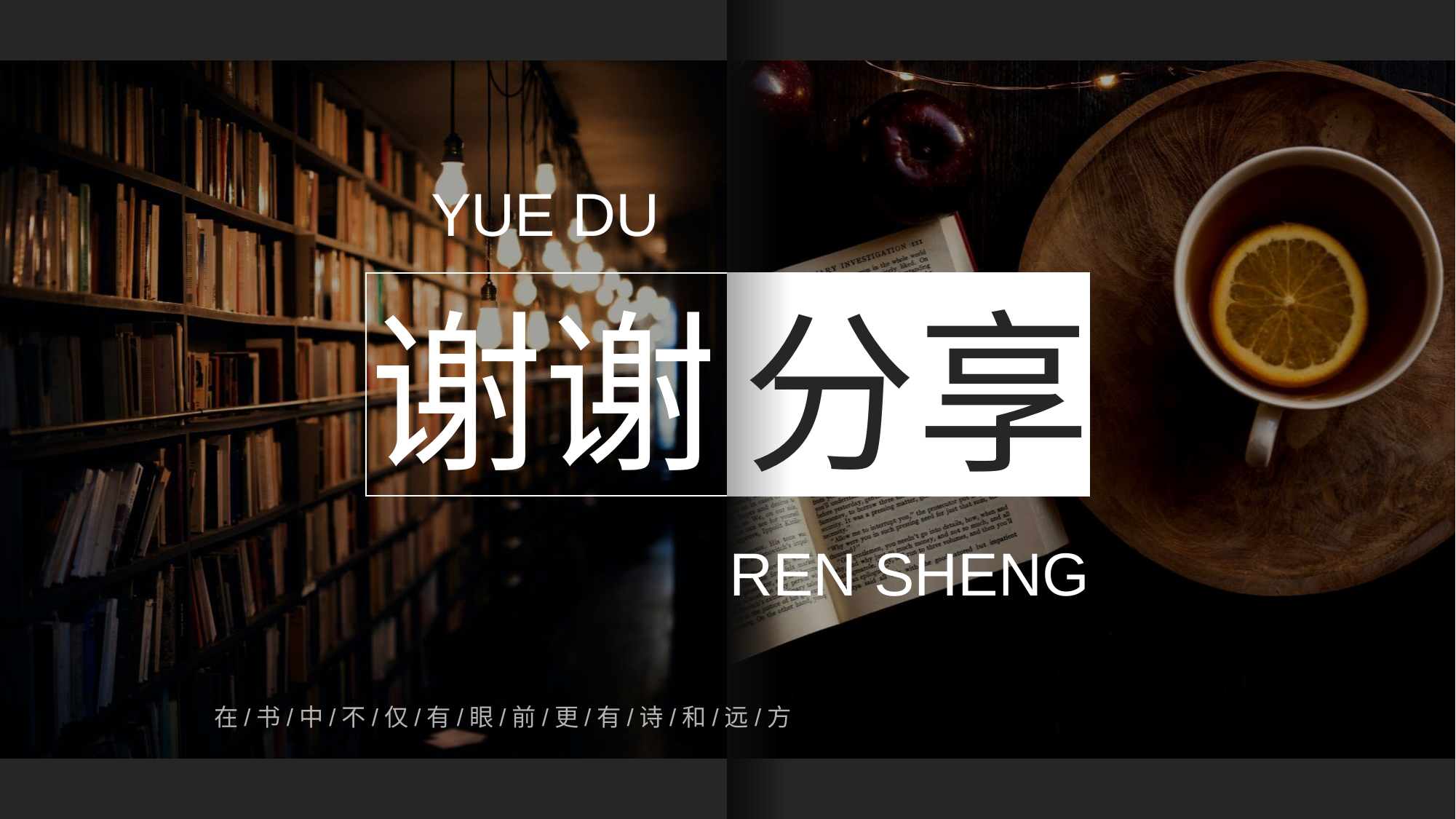

YUE DU

谢谢
分享
REN SHENG
在/书/中/不/仅/有/眼/前/更/有/诗/和/远/方